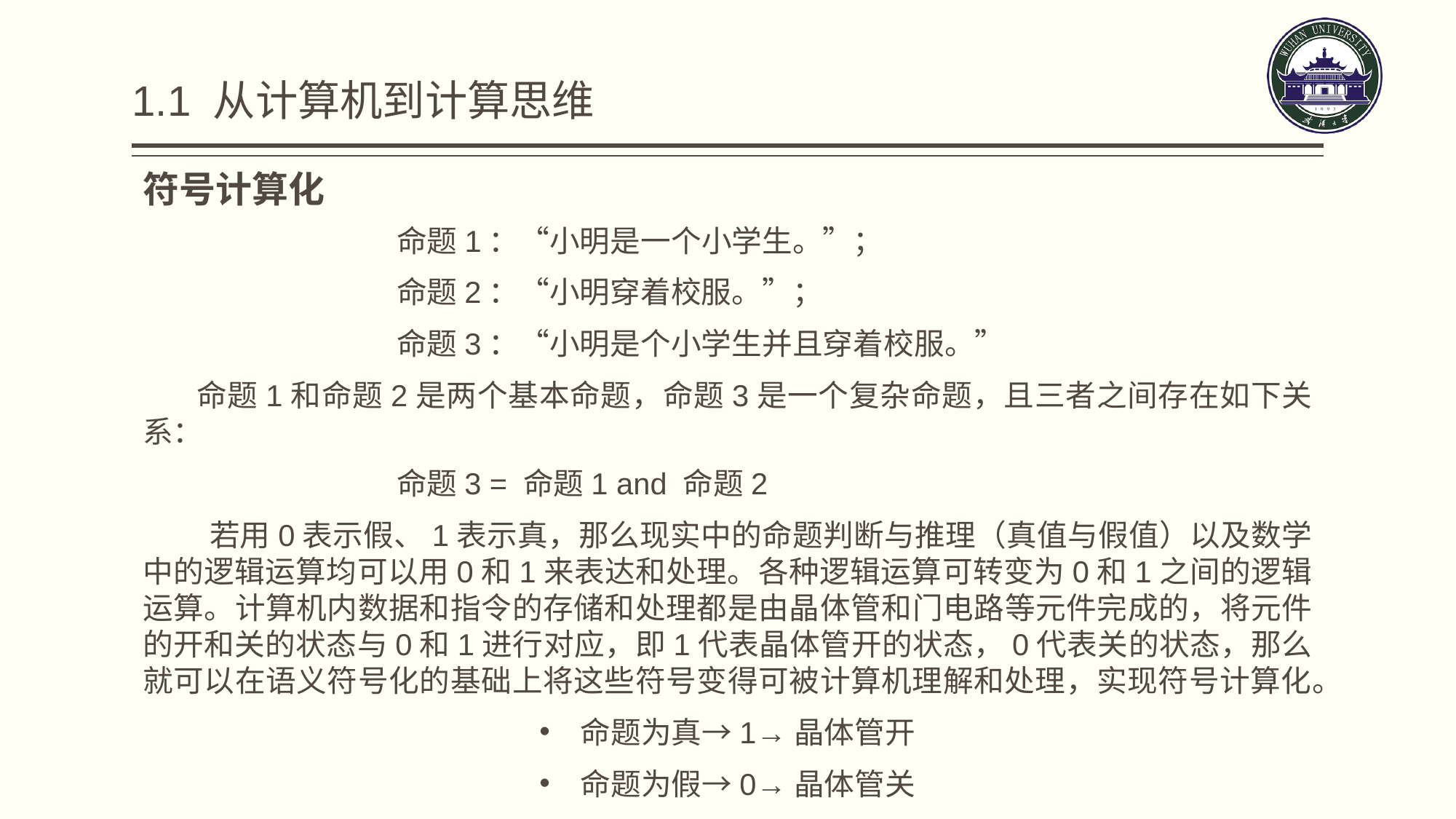

# 1.1 从计算机到计算思维
符号计算化
             命题1：“小明是一个小学生。”；
             命题2：“小明穿着校服。”；
             命题3：“小明是个小学生并且穿着校服。”
  命题1和命题2是两个基本命题，命题3是一个复杂命题，且三者之间存在如下关系：
             命题3 = 命题1 and 命题2
    若用0表示假、1表示真，那么现实中的命题判断与推理（真值与假值）以及数学中的逻辑运算均可以用0和1来表达和处理。各种逻辑运算可转变为0和1之间的逻辑运算。计算机内数据和指令的存储和处理都是由晶体管和门电路等元件完成的，将元件的开和关的状态与0和1进行对应，即1代表晶体管开的状态，0代表关的状态，那么就可以在语义符号化的基础上将这些符号变得可被计算机理解和处理，实现符号计算化。
命题为真→1→晶体管开
命题为假→0→晶体管关